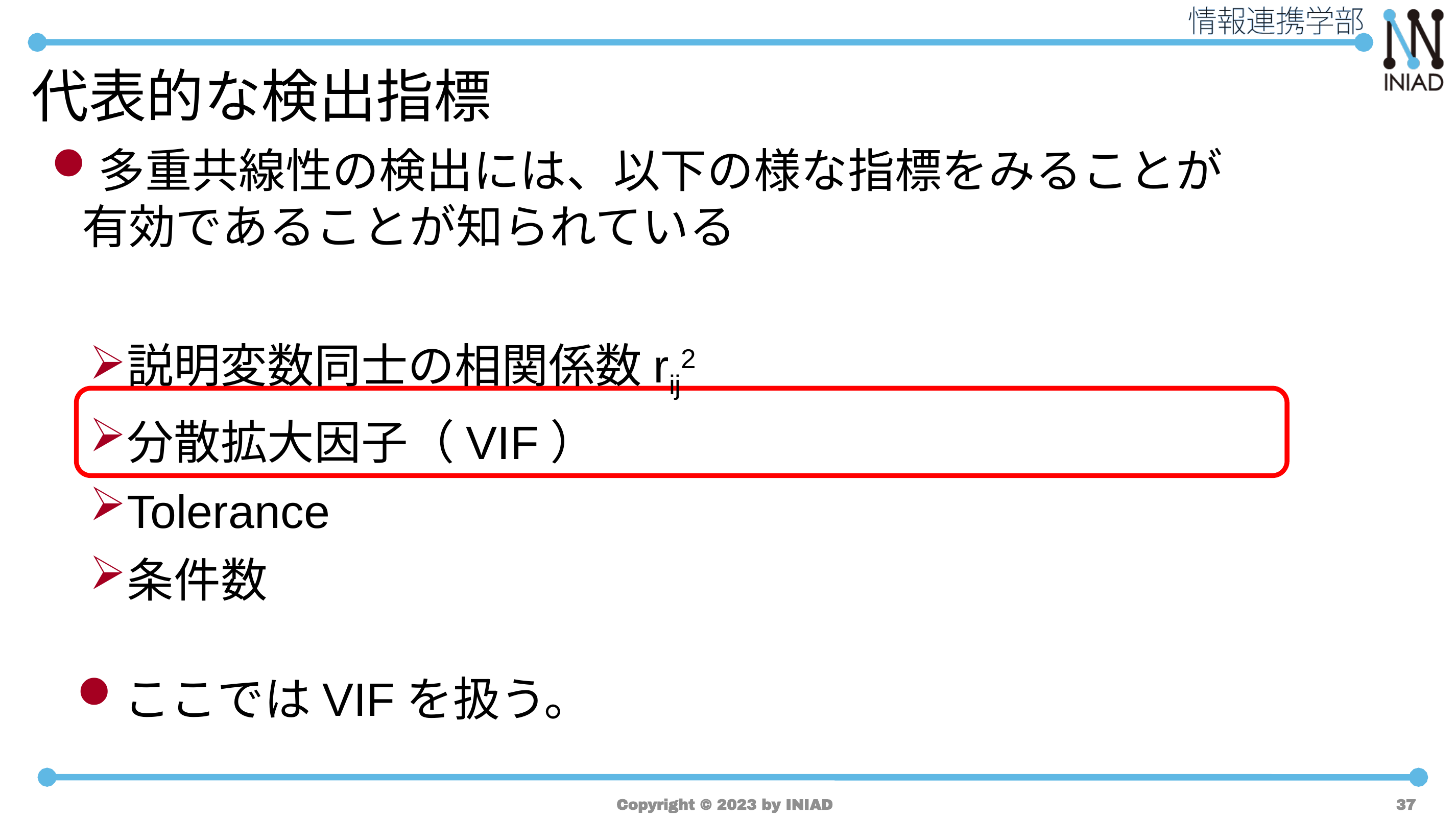

# 代表的な検出指標
多重共線性の検出には、以下の様な指標をみることが有効であることが知られている
説明変数同士の相関係数rij2
分散拡大因子（VIF）
Tolerance
条件数

ここではVIFを扱う。
Copyright © 2023 by INIAD
37